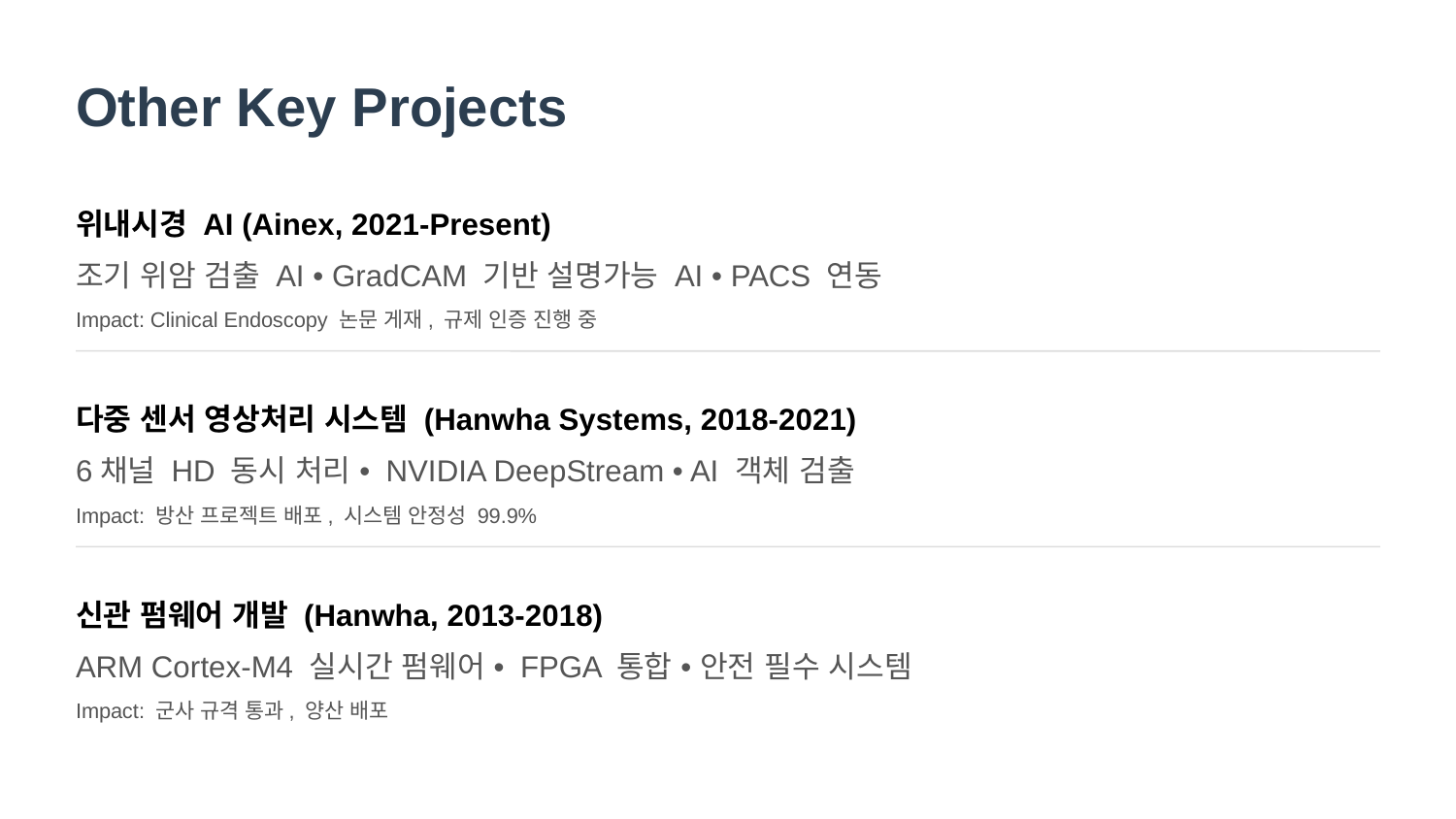

Other Key Projects
위내시경 AI (Ainex, 2021-Present)
조기 위암 검출 AI • GradCAM 기반 설명가능 AI • PACS 연동
Impact: Clinical Endoscopy 논문 게재, 규제 인증 진행 중

다중 센서 영상처리 시스템 (Hanwha Systems, 2018-2021)
6채널 HD 동시 처리 • NVIDIA DeepStream • AI 객체 검출
Impact: 방산 프로젝트 배포, 시스템 안정성 99.9%

신관 펌웨어 개발 (Hanwha, 2013-2018)
ARM Cortex-M4 실시간 펌웨어 • FPGA 통합 • 안전 필수 시스템
Impact: 군사 규격 통과, 양산 배포